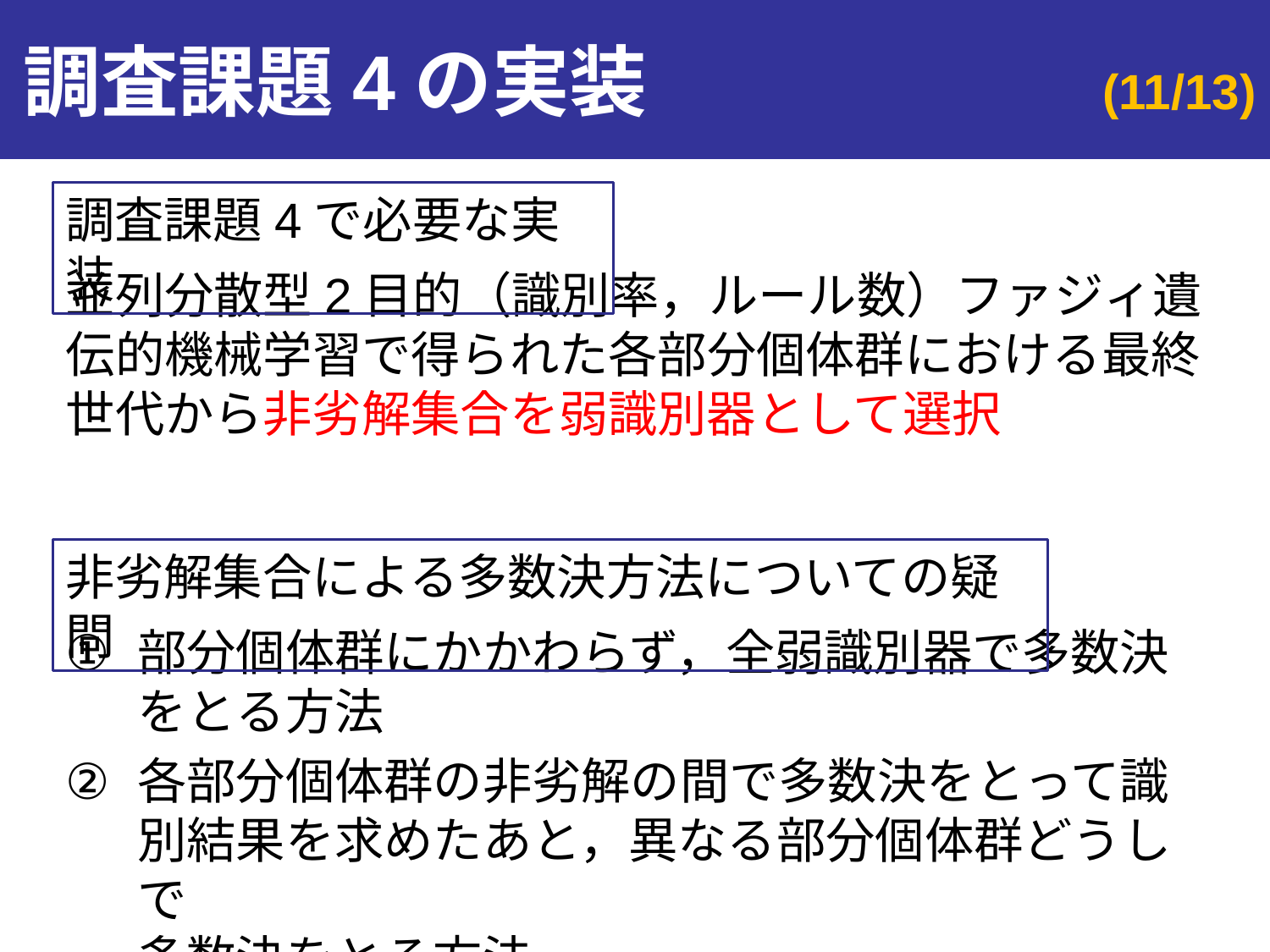

# 調査課題4の実装
調査課題4で必要な実装
並列分散型2目的（識別率，ルール数）ファジィ遺伝的機械学習で得られた各部分個体群における最終世代から非劣解集合を弱識別器として選択
非劣解集合による多数決方法についての疑問
部分個体群にかかわらず，全弱識別器で多数決をとる方法
各部分個体群の非劣解の間で多数決をとって識別結果を求めたあと，異なる部分個体群どうしで
多数決をとる方法